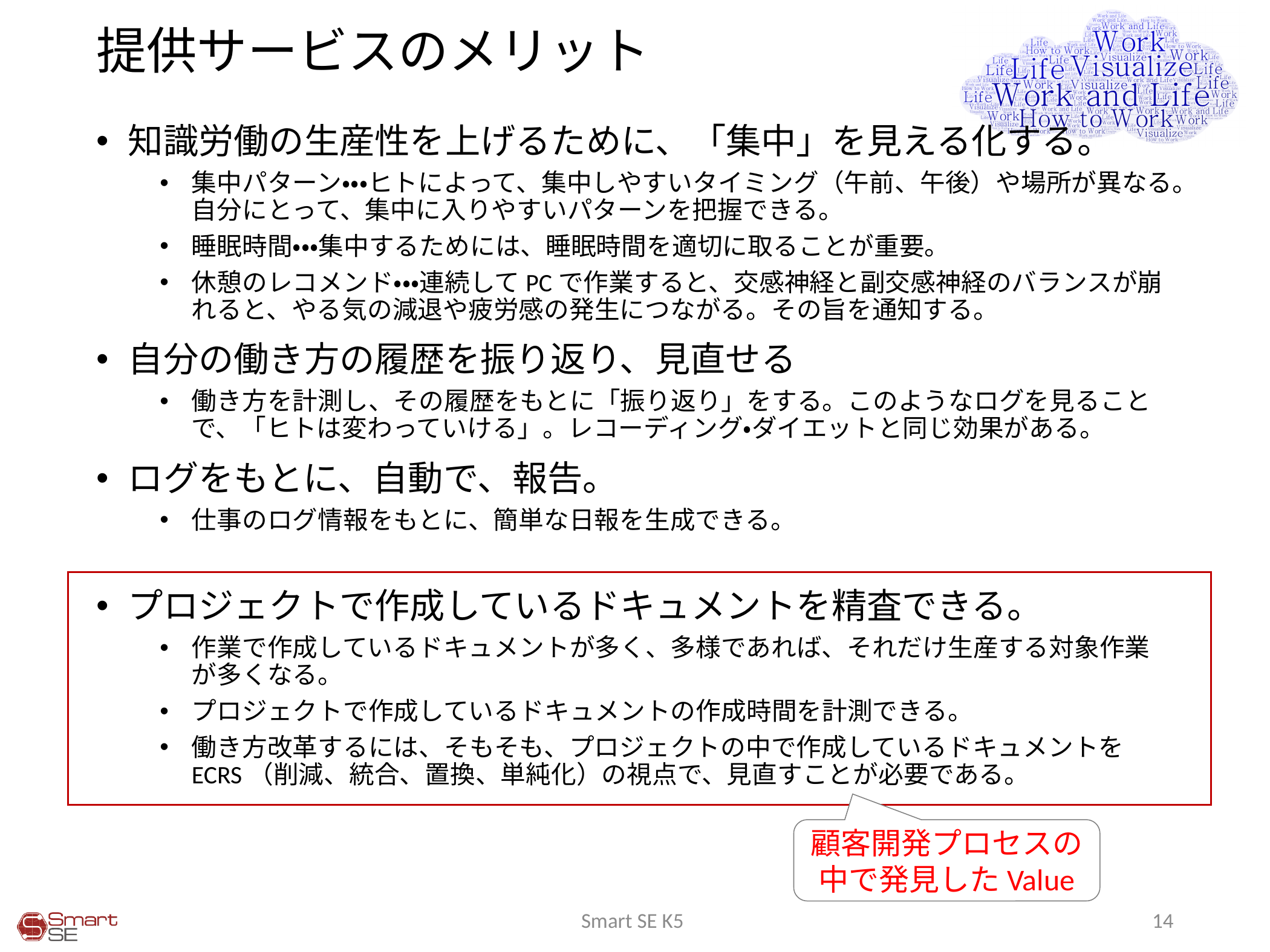

# 提供サービスのメリット
知識労働の生産性を上げるために、「集中」を見える化する。
集中パターン・・・ヒトによって、集中しやすいタイミング（午前、午後）や場所が異なる。自分にとって、集中に入りやすいパターンを把握できる。
睡眠時間・・・集中するためには、睡眠時間を適切に取ることが重要。
休憩のレコメンド・・・連続してPCで作業すると、交感神経と副交感神経のバランスが崩れると、やる気の減退や疲労感の発生につながる。その旨を通知する。
自分の働き方の履歴を振り返り、見直せる
働き方を計測し、その履歴をもとに「振り返り」をする。このようなログを見ることで、「ヒトは変わっていける」。レコーディング・ダイエットと同じ効果がある。
ログをもとに、自動で、報告。
仕事のログ情報をもとに、簡単な日報を生成できる。

プロジェクトで作成しているドキュメントを精査できる。
作業で作成しているドキュメントが多く、多様であれば、それだけ生産する対象作業が多くなる。
プロジェクトで作成しているドキュメントの作成時間を計測できる。
働き方改革するには、そもそも、プロジェクトの中で作成しているドキュメントをECRS（削減、統合、置換、単純化）の視点で、見直すことが必要である。

顧客開発プロセスの中で発見したValue
Smart SE K5
14